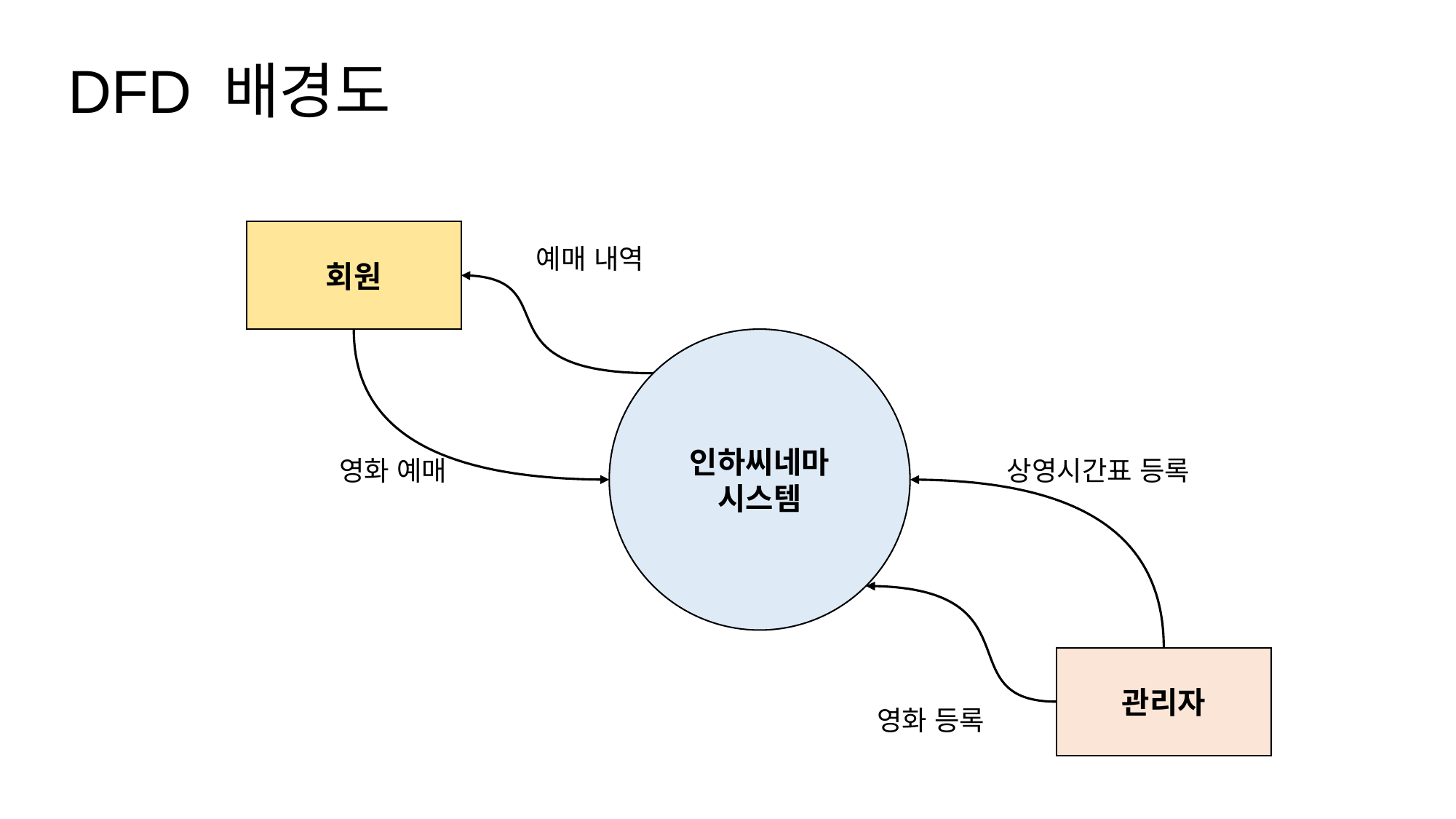

DFD 배경도
회원
예매 내역
인하씨네마 시스템
영화 예매
상영시간표 등록
관리자
영화 등록